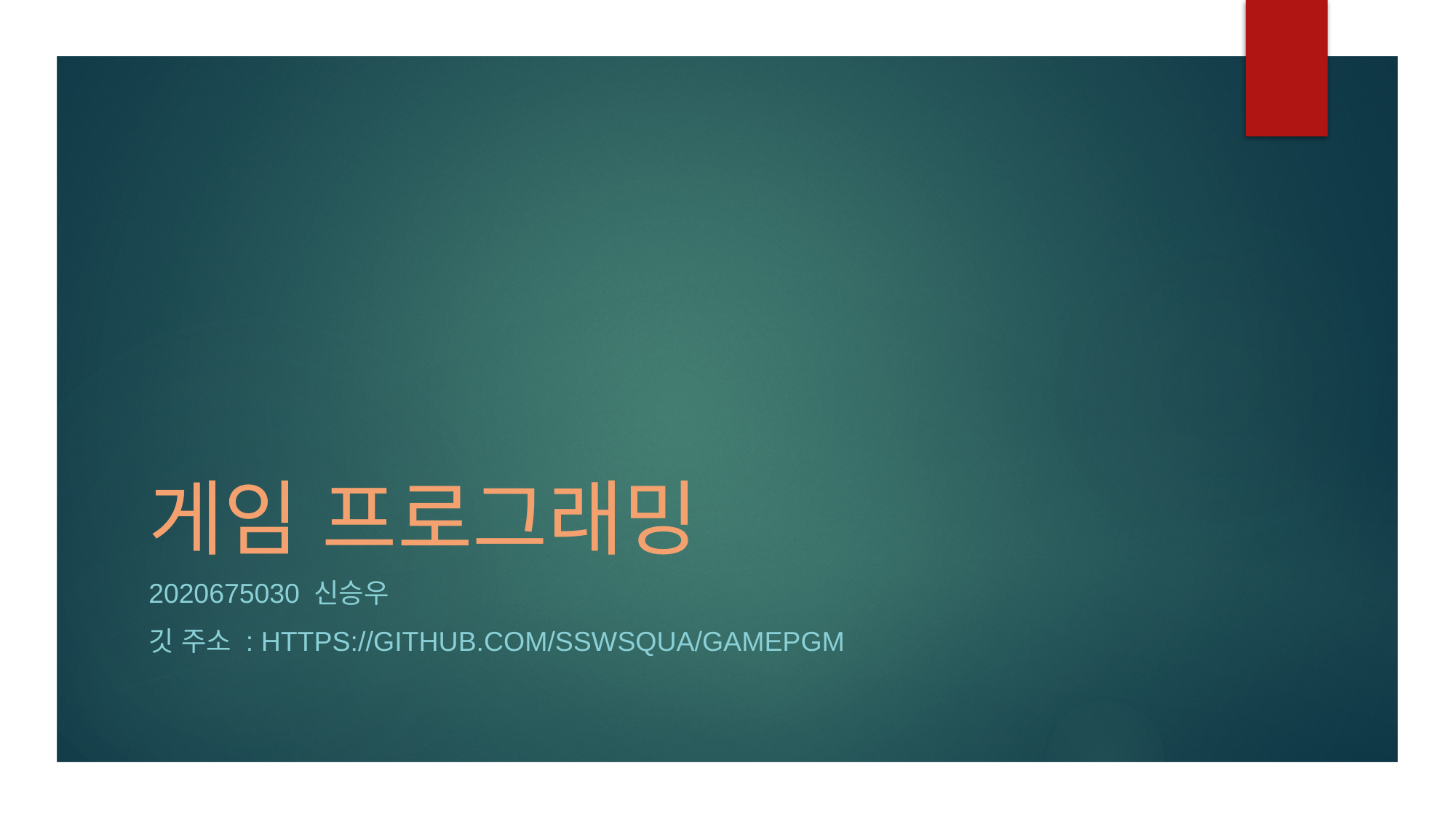

# 게임 프로그래밍
2020675030 신승우
깃 주소 : https://github.com/sswsqua/gamepgm